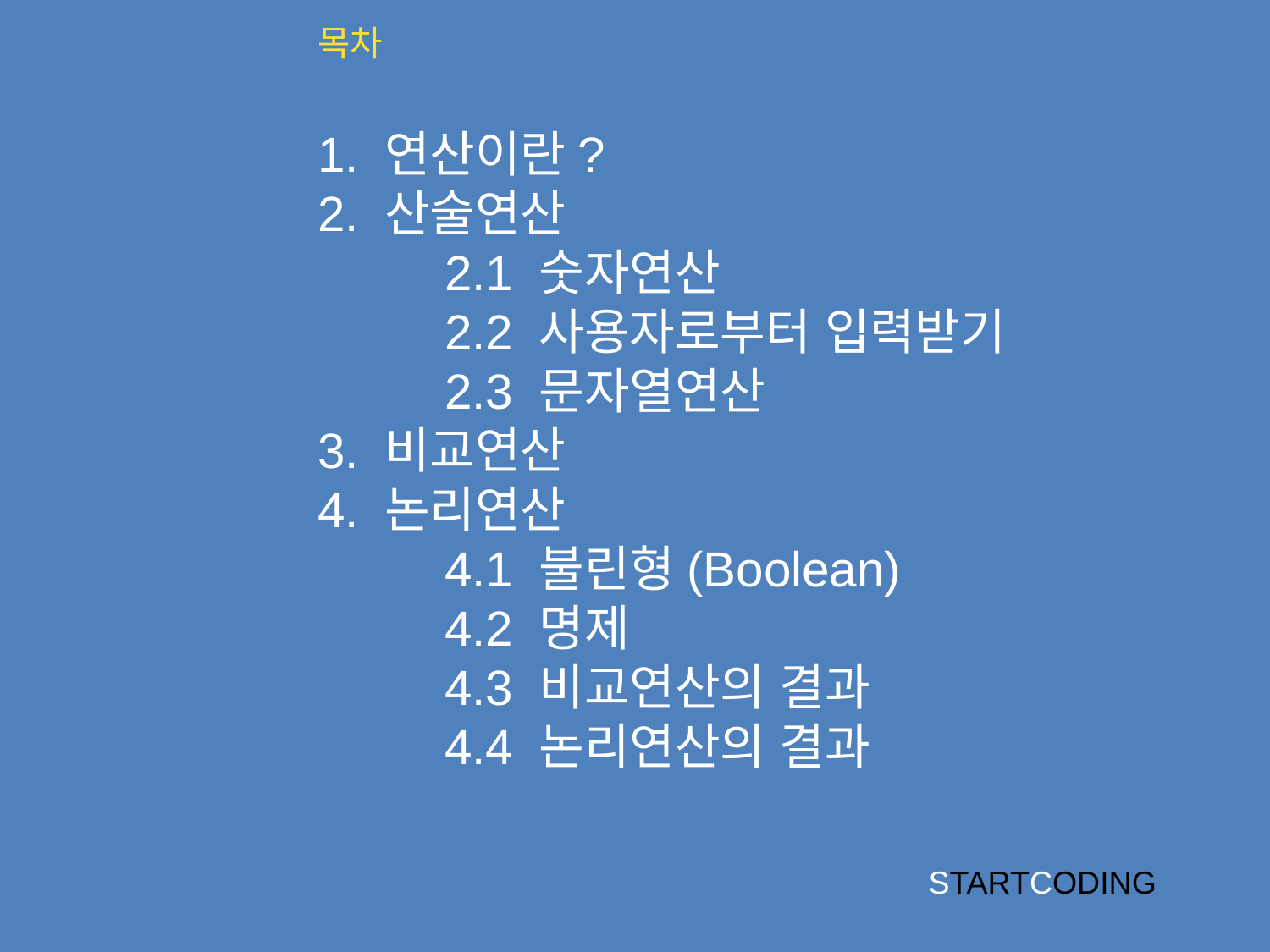

# 목차 1. 연산이란? 2. 산술연산 2.1 숫자연산 2.2 사용자로부터 입력받기 2.3 문자열연산 3. 비교연산 4. 논리연산 4.1 불린형(Boolean) 4.2 명제 4.3 비교연산의 결과 4.4 논리연산의 결과
STARTCODING